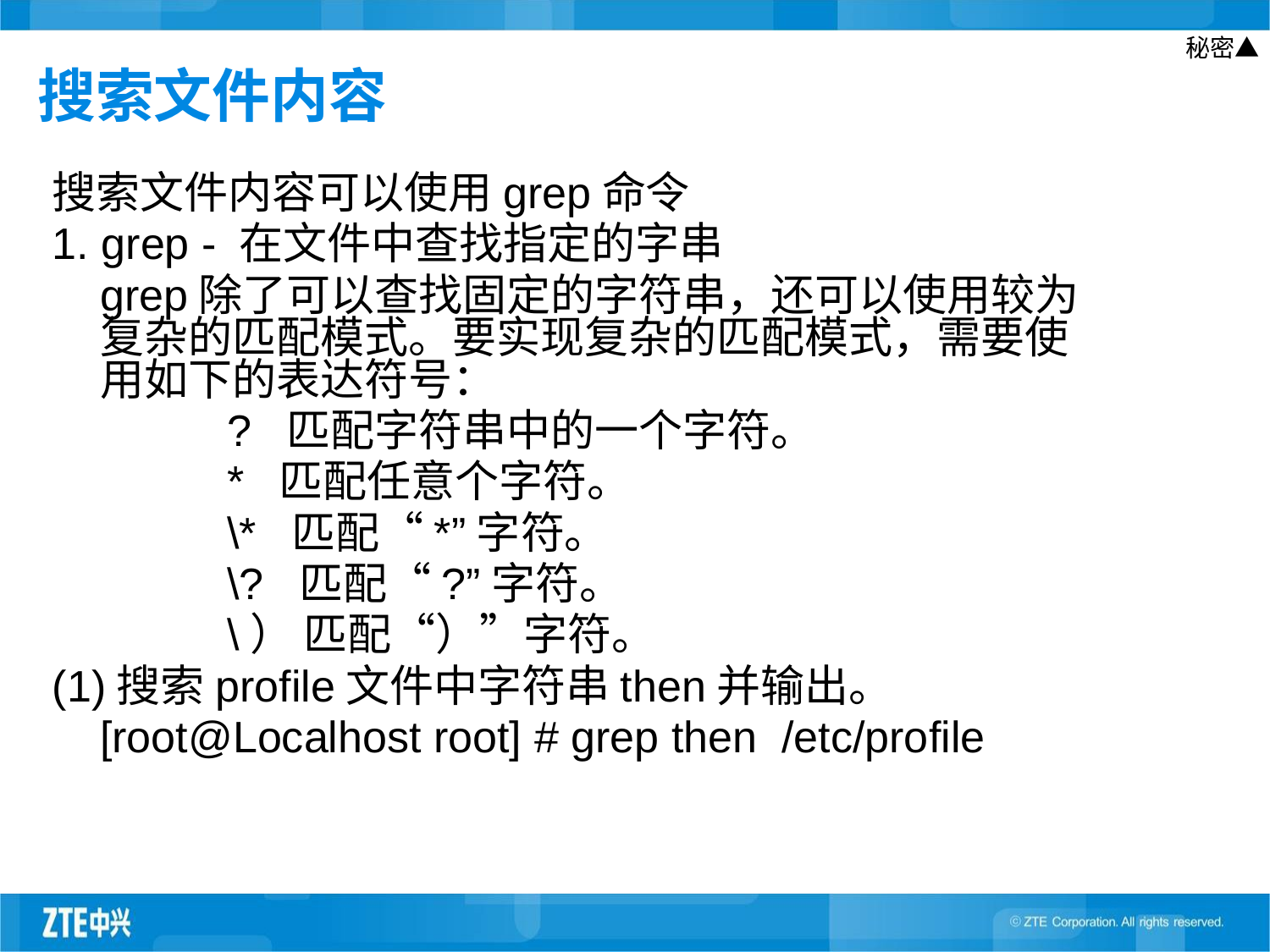

# 搜索文件内容
搜索文件内容可以使用grep命令
1. grep - 在文件中查找指定的字串
	grep除了可以查找固定的字符串，还可以使用较为复杂的匹配模式。要实现复杂的匹配模式，需要使用如下的表达符号：
		?  匹配字符串中的一个字符。
		*  匹配任意个字符。
		\*  匹配“*”字符。
		\?  匹配“?”字符。
		\） 匹配“）”字符。
(1)搜索profile文件中字符串then并输出。
	[root@Localhost root] # grep then  /etc/profile